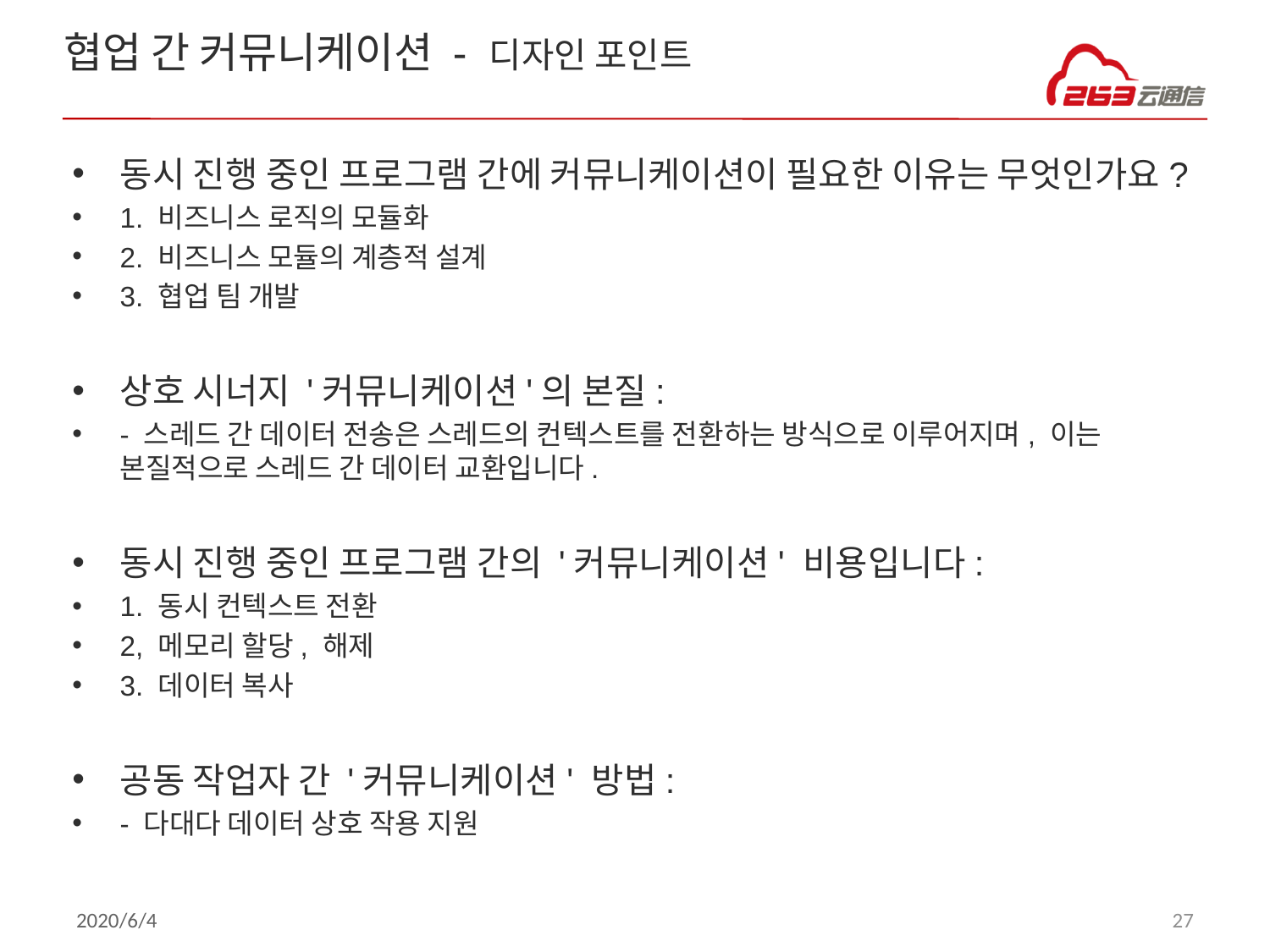

# 협업 간 커뮤니케이션 - 디자인 포인트
동시 진행 중인 프로그램 간에 커뮤니케이션이 필요한 이유는 무엇인가요?
1. 비즈니스 로직의 모듈화
2. 비즈니스 모듈의 계층적 설계
3. 협업 팀 개발

상호 시너지 '커뮤니케이션'의 본질:
- 스레드 간 데이터 전송은 스레드의 컨텍스트를 전환하는 방식으로 이루어지며, 이는 본질적으로 스레드 간 데이터 교환입니다.

동시 진행 중인 프로그램 간의 '커뮤니케이션' 비용입니다:
1. 동시 컨텍스트 전환
2, 메모리 할당, 해제
3. 데이터 복사

공동 작업자 간 '커뮤니케이션' 방법:
- 다대다 데이터 상호 작용 지원